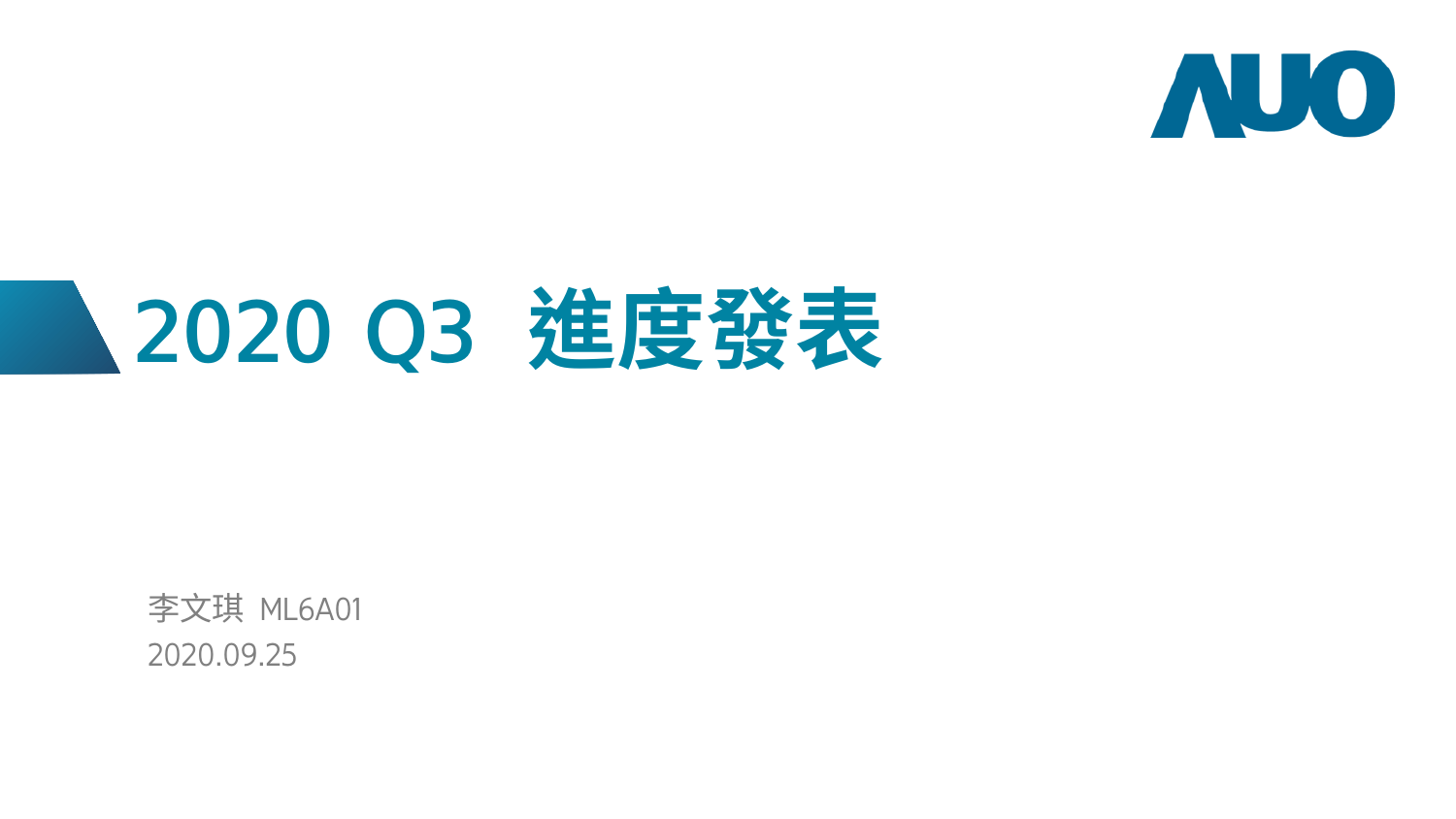

# 2020 Q3 進度發表
李文琪 ML6A01
2020.09.25